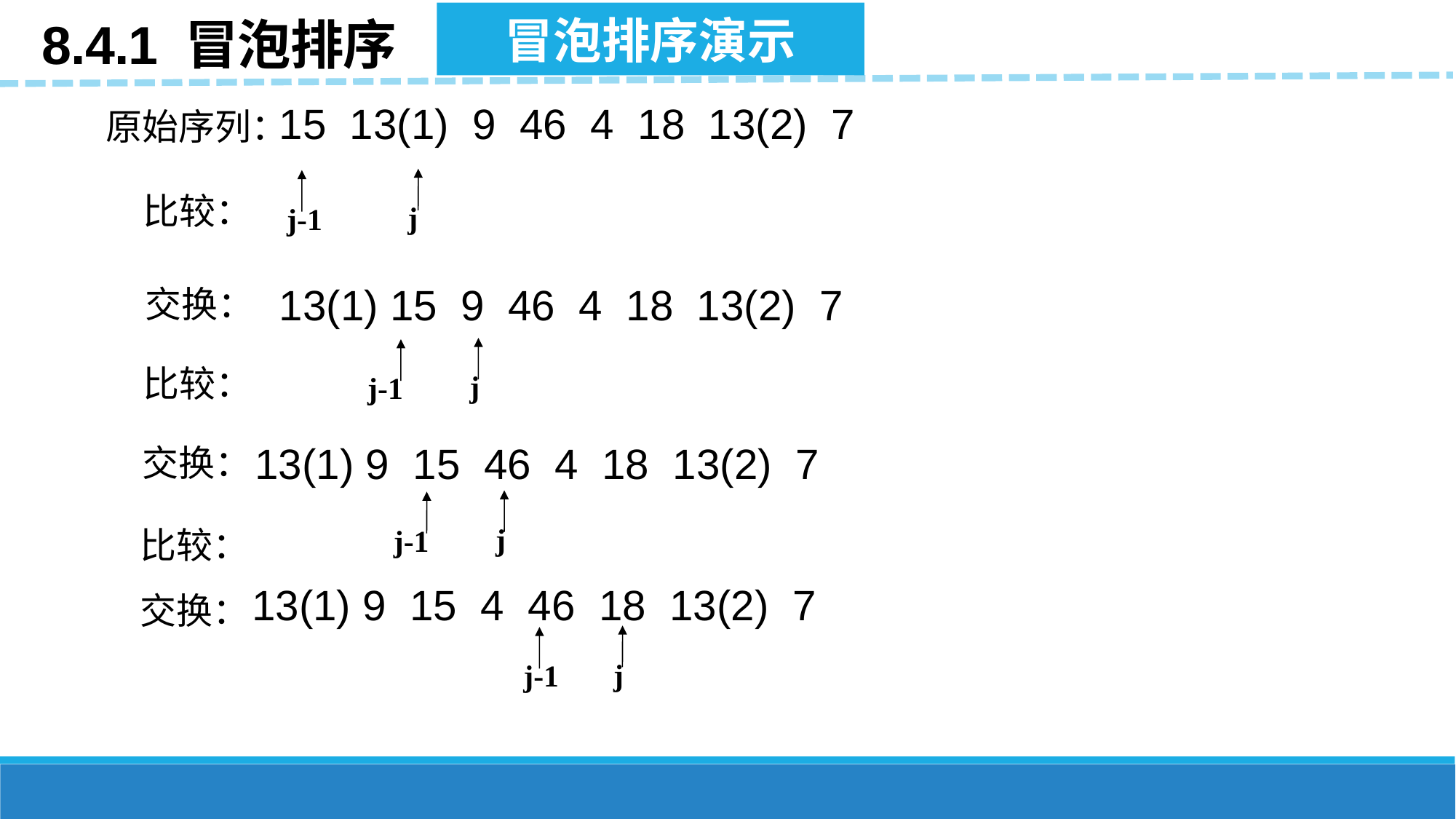

冒泡排序演示
8.4.1 冒泡排序
15  13(1)  9  46  4  18  13(2)  7
原始序列：

j

j-1
比较：
13(1) 15  9  46  4  18  13(2)  7
交换：

j

j-1
比较：
13(1) 9  15  46  4  18  13(2)  7
交换：

j

j-1
比较：
13(1) 9  15  4  46  18  13(2)  7
交换：

j

j-1